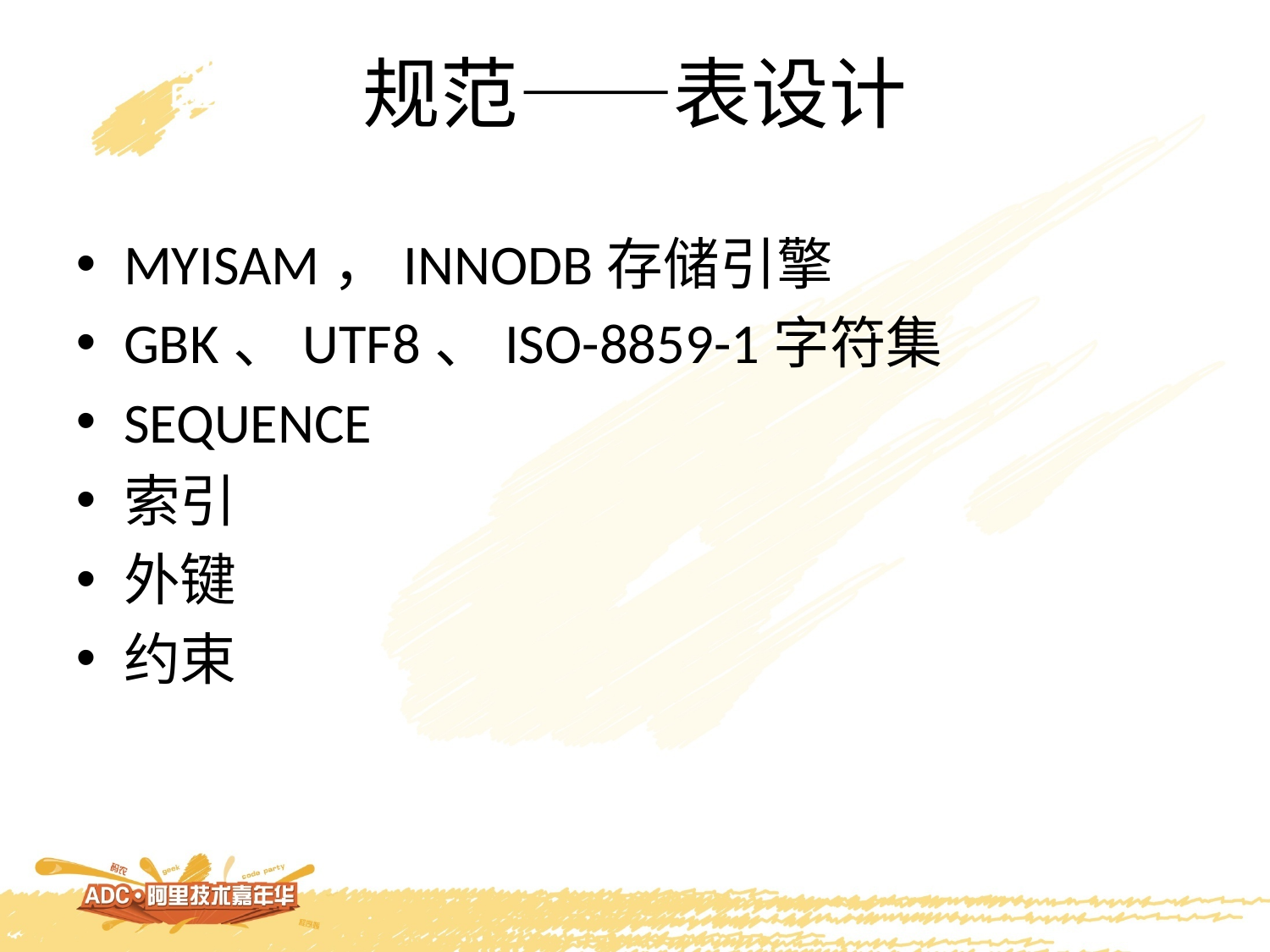

# 规范——表设计
MYISAM，INNODB存储引擎
GBK、UTF8、ISO-8859-1字符集
SEQUENCE
索引
外键
约束